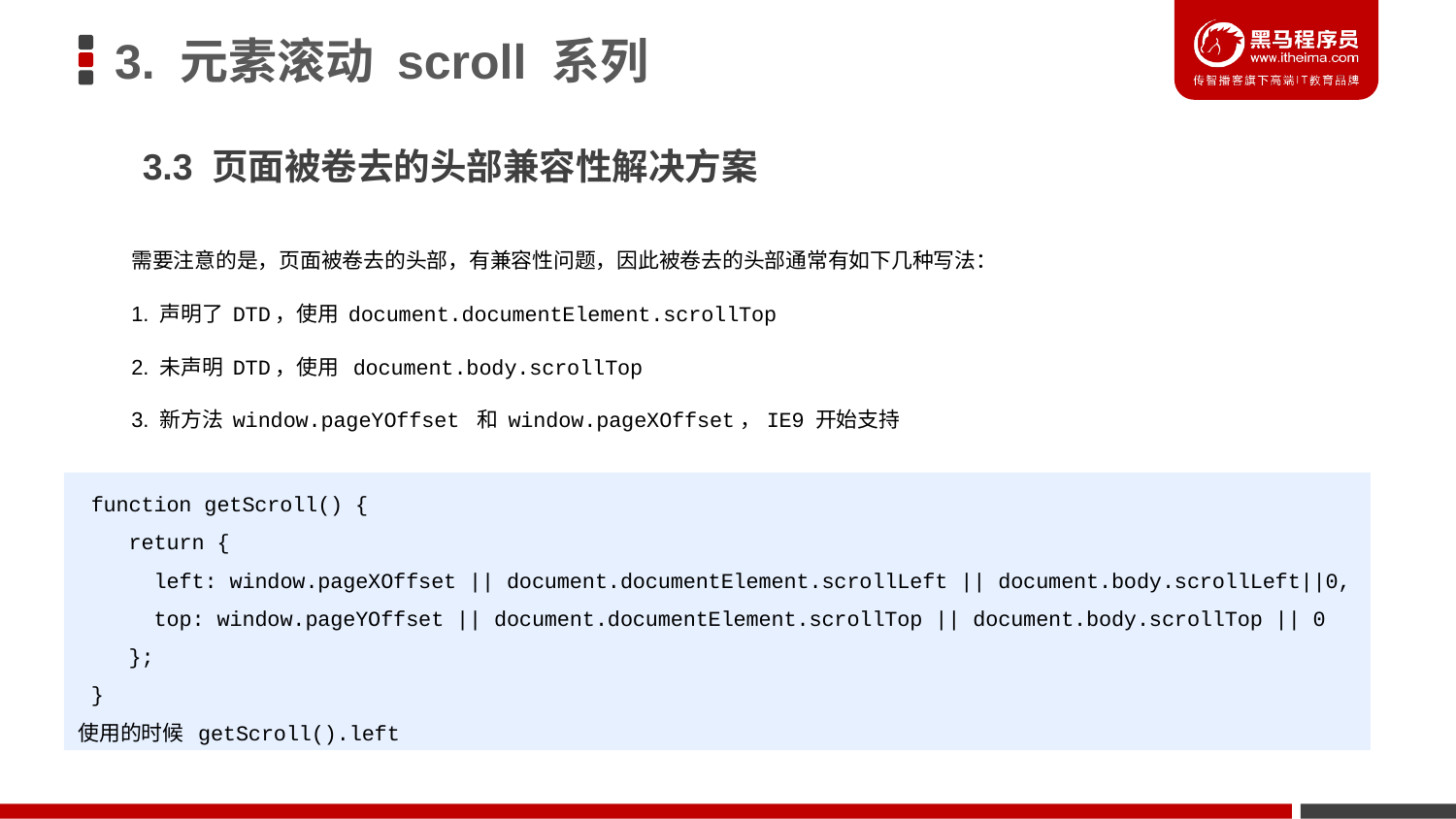

# 3. 元素滚动 scroll 系列

3.3 页面被卷去的头部兼容性解决方案
需要注意的是，页面被卷去的头部，有兼容性问题，因此被卷去的头部通常有如下几种写法：
1. 声明了 DTD，使用 document.documentElement.scrollTop
2. 未声明 DTD，使用  document.body.scrollTop
3. 新方法 window.pageYOffset 和 window.pageXOffset，IE9 开始支持

 function getScroll() {
    return {
      left: window.pageXOffset || document.documentElement.scrollLeft || document.body.scrollLeft||0,
      top: window.pageYOffset || document.documentElement.scrollTop || document.body.scrollTop || 0
    };
 }
使用的时候  getScroll().left